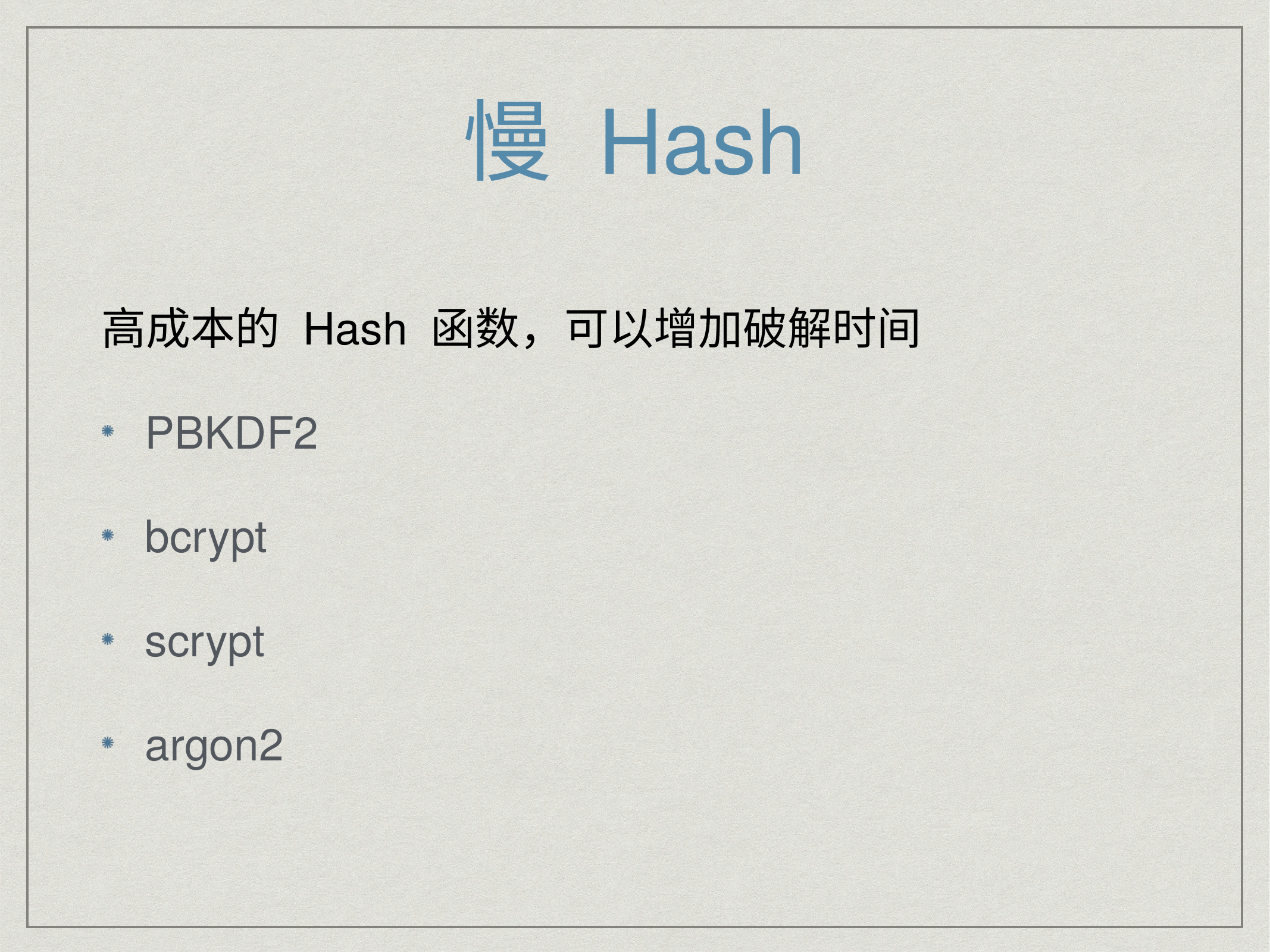

# 慢 Hash
高成本的 Hash 函数，可以增加破解时间
PBKDF2
bcrypt
scrypt
argon2